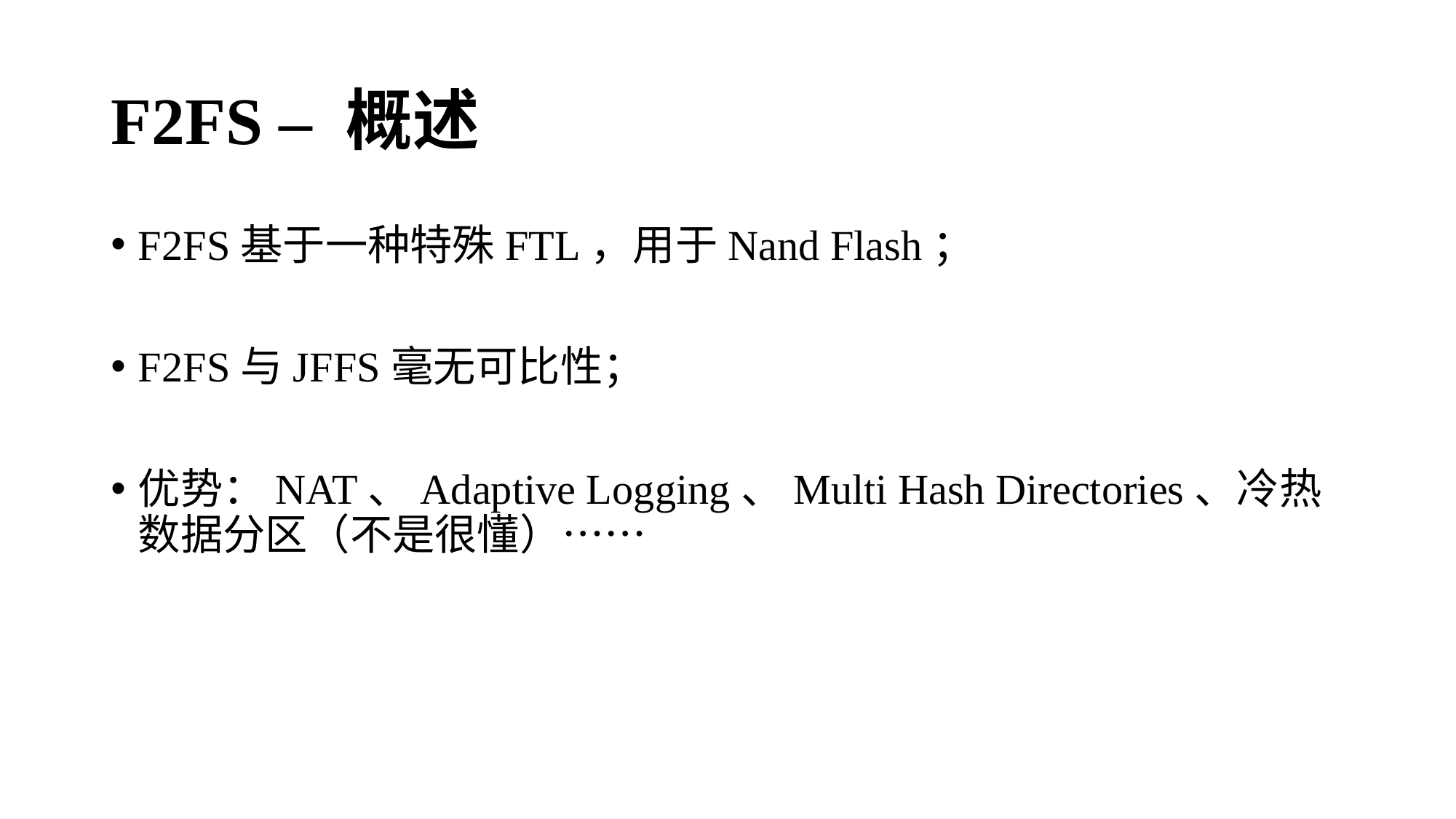

# F2FS – 概述
F2FS基于一种特殊FTL，用于Nand Flash；

F2FS与JFFS毫无可比性；

优势：NAT、Adaptive Logging、Multi Hash Directories、冷热数据分区（不是很懂）……